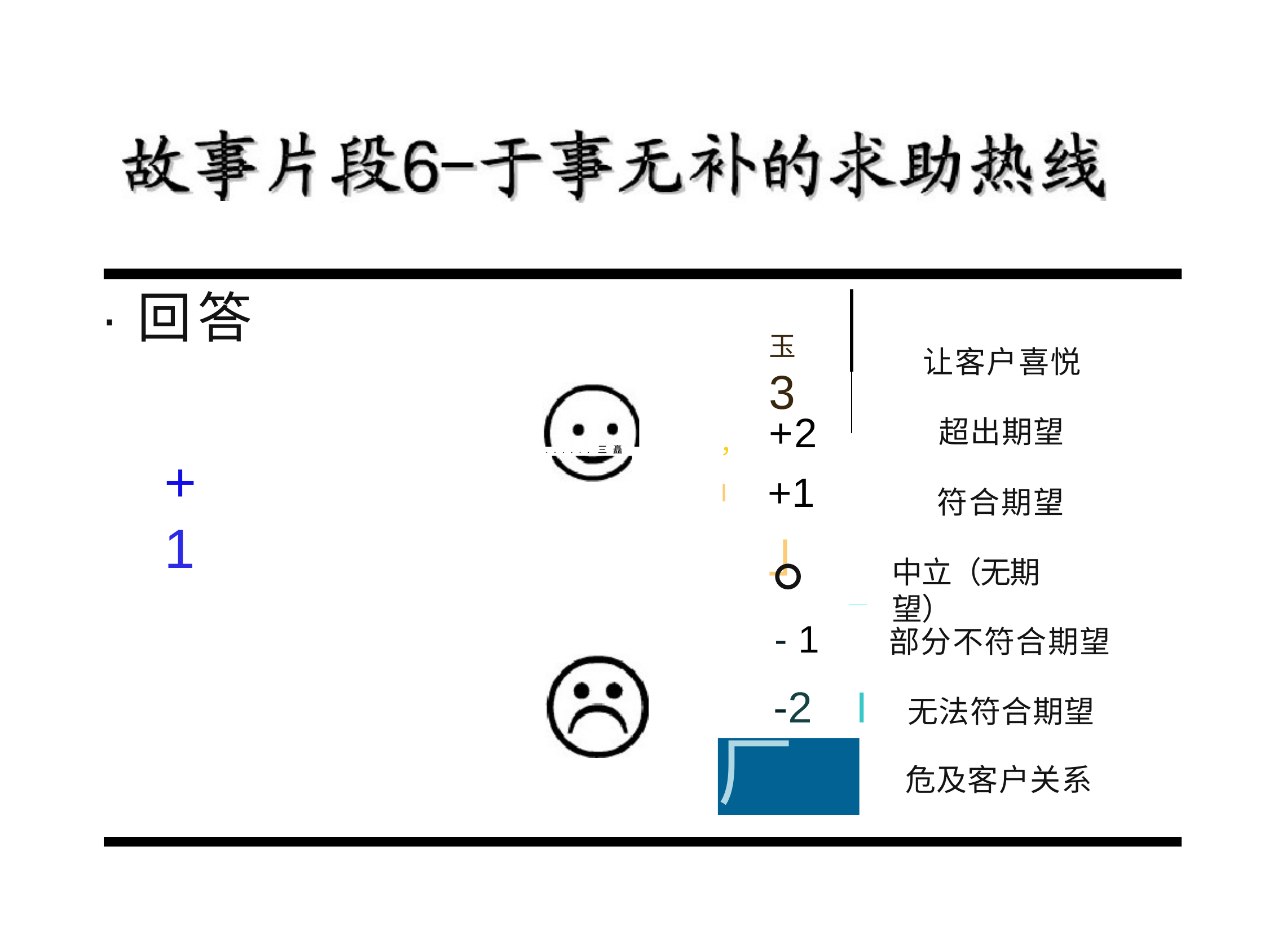

·回答

玉3
让客户喜悦

+2
超出期望
，
......三矗
+ 1

+1	」
I
符合期望
。
中立（无期望）
＿
- 1
-2	I	无法符合期望
部分不符合期望

厂
危及客户关系